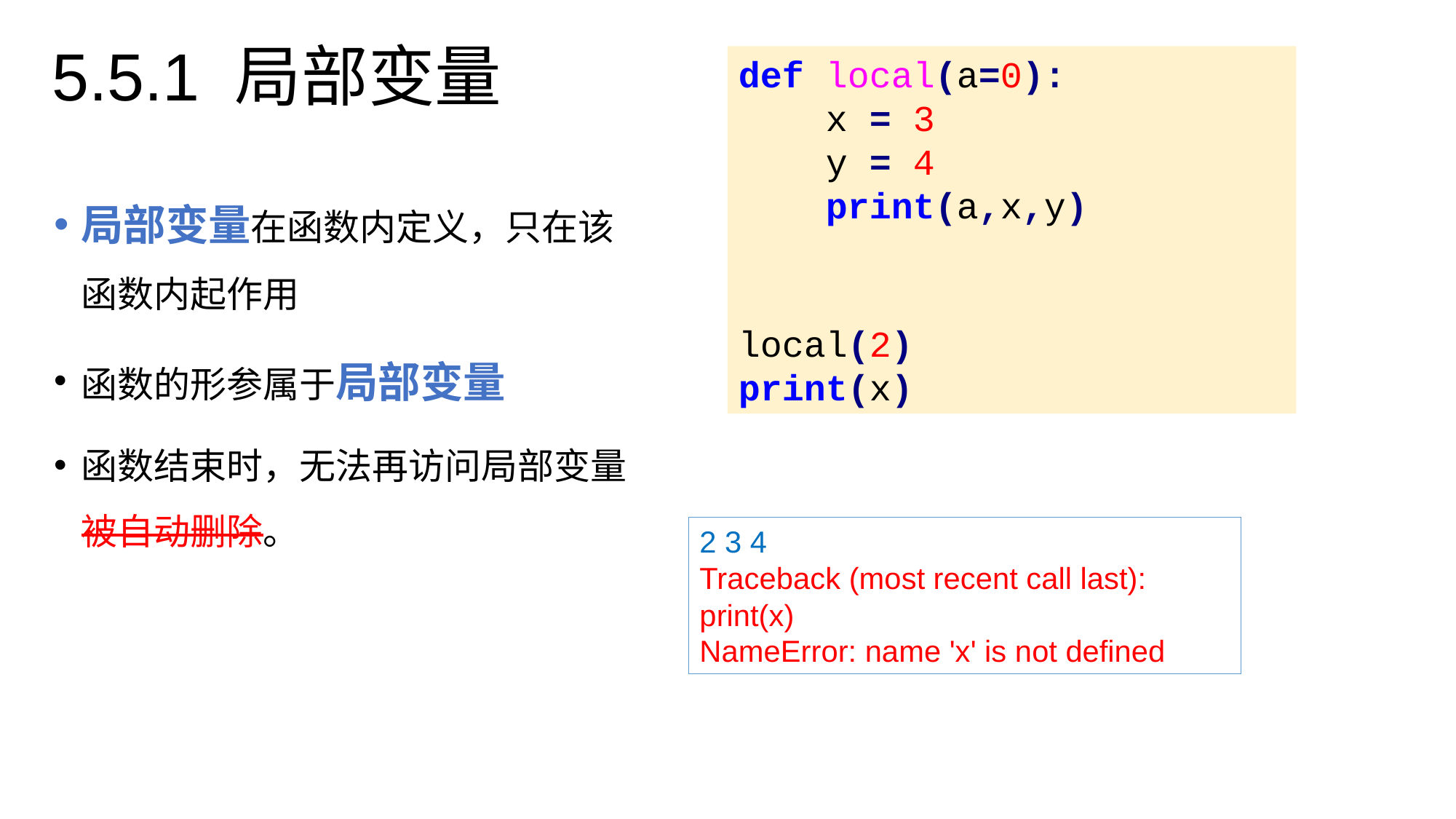

# 5.5.1 局部变量
def local(a=0):
    x = 3
    y = 4
    print(a,x,y)

local(2)
print(x)
局部变量在函数内定义，只在该函数内起作用
函数的形参属于局部变量
函数结束时，无法再访问局部变量被自动删除。
2 3 4
Traceback (most recent call last):
print(x)
NameError: name 'x' is not defined